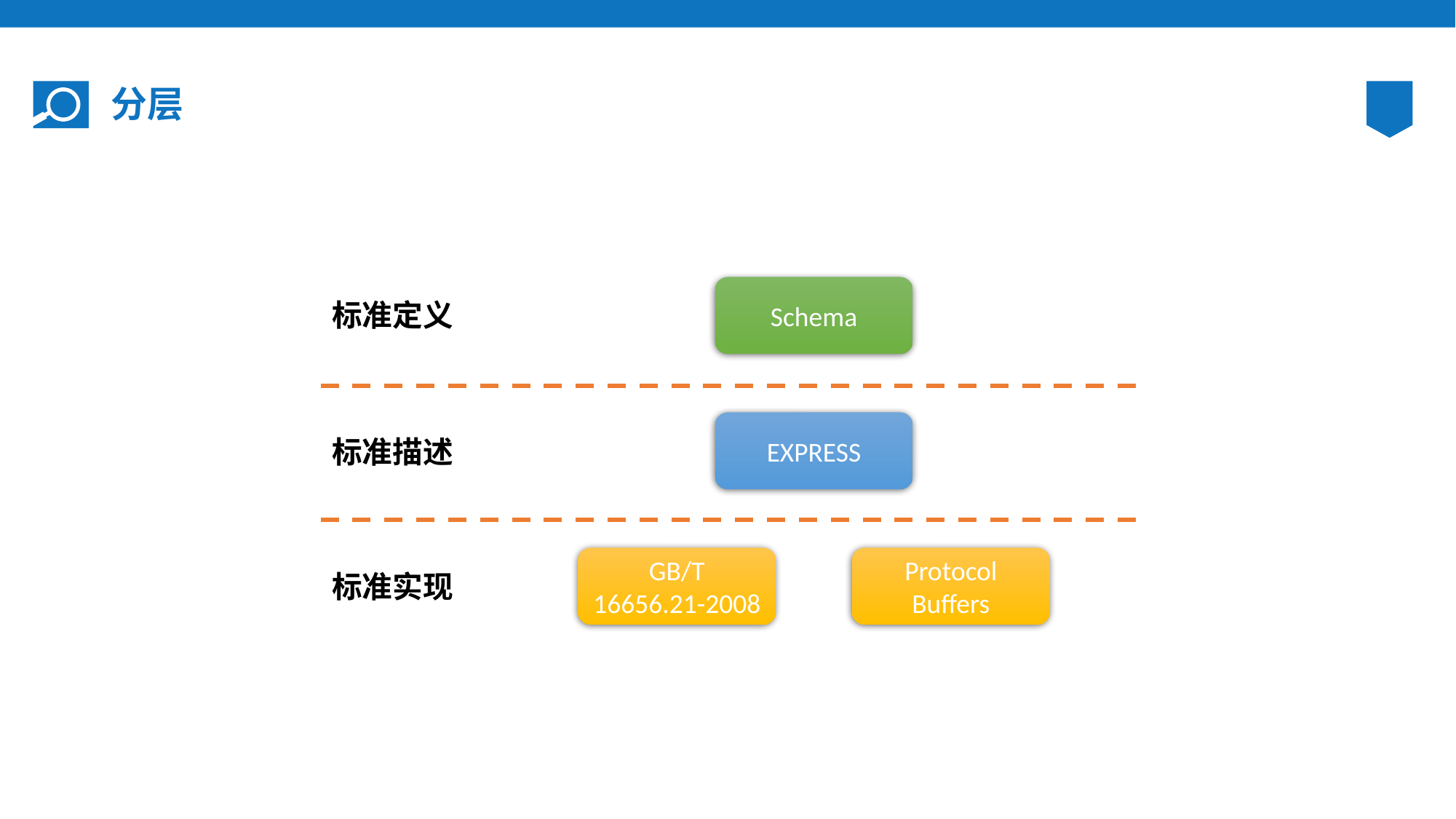

# 分层
Schema
标准定义
EXPRESS
标准描述
GB/T 16656.21-2008
Protocol Buffers
标准实现